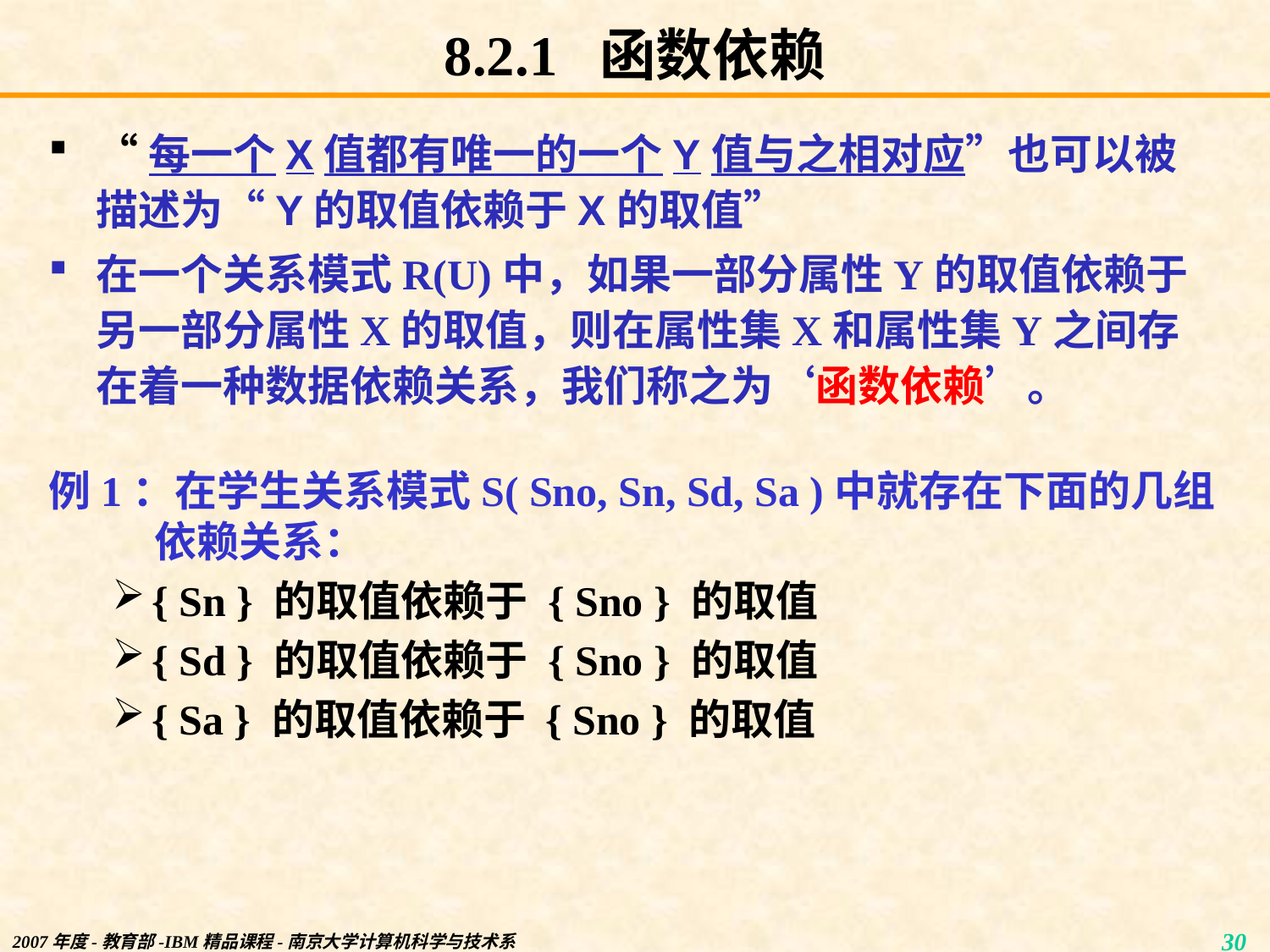

# 8.2.1  函数依赖
“每一个X值都有唯一的一个Y值与之相对应”也可以被描述为“Y的取值依赖于X的取值”
在一个关系模式R(U)中，如果一部分属性Y的取值依赖于另一部分属性X的取值，则在属性集X和属性集Y之间存在着一种数据依赖关系，我们称之为‘函数依赖’。
例1：在学生关系模式S( Sno, Sn, Sd, Sa )中就存在下面的几组依赖关系：
{ Sn } 的取值依赖于 { Sno } 的取值
{ Sd } 的取值依赖于 { Sno } 的取值
{ Sa } 的取值依赖于 { Sno } 的取值
30
2007年度-教育部-IBM精品课程-南京大学计算机科学与技术系